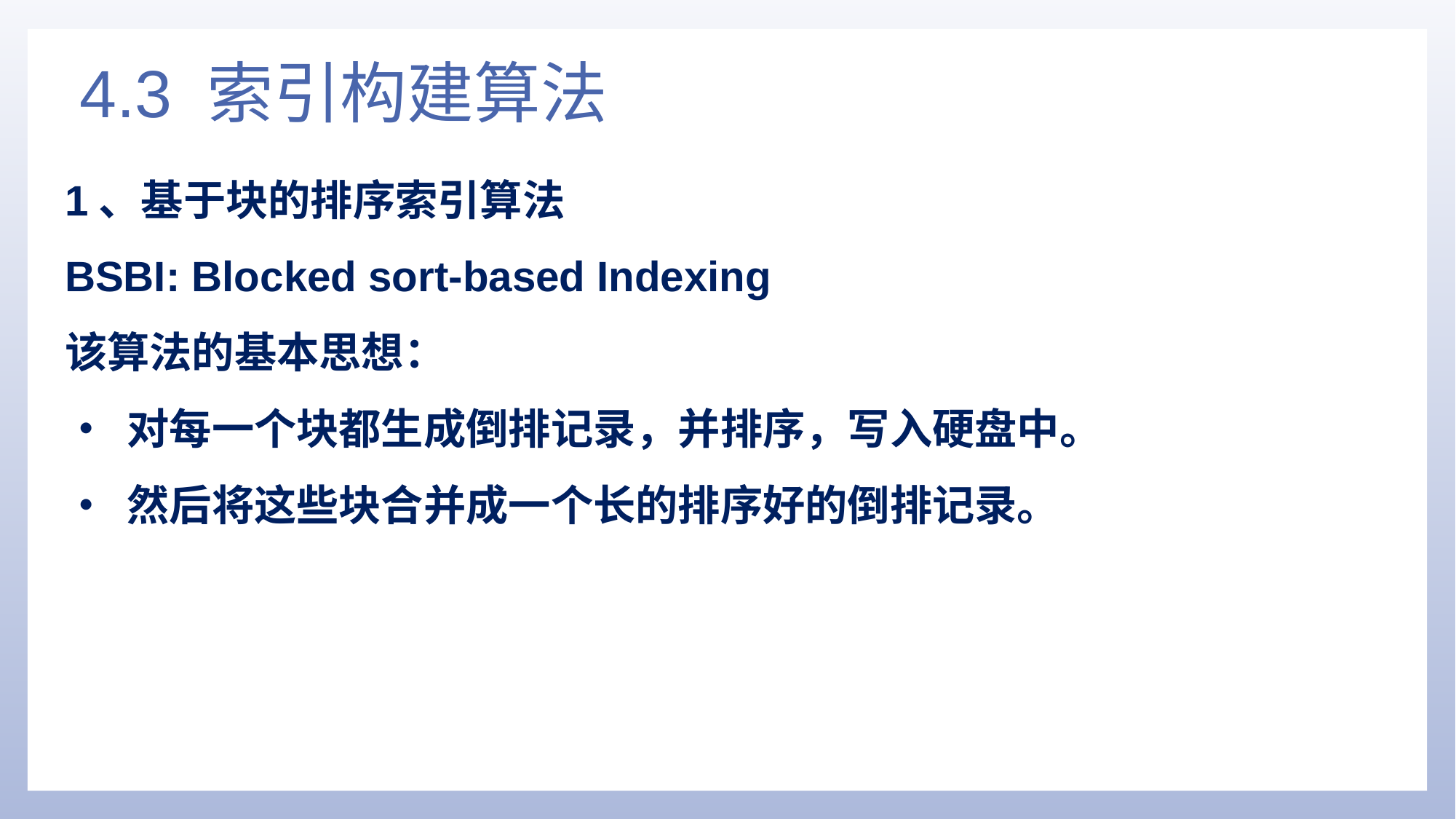

# 4.3 索引构建算法
1、基于块的排序索引算法
BSBI: Blocked sort-based Indexing
该算法的基本思想：
• 对每一个块都生成倒排记录，并排序，写入硬盘中。
• 然后将这些块合并成一个长的排序好的倒排记录。